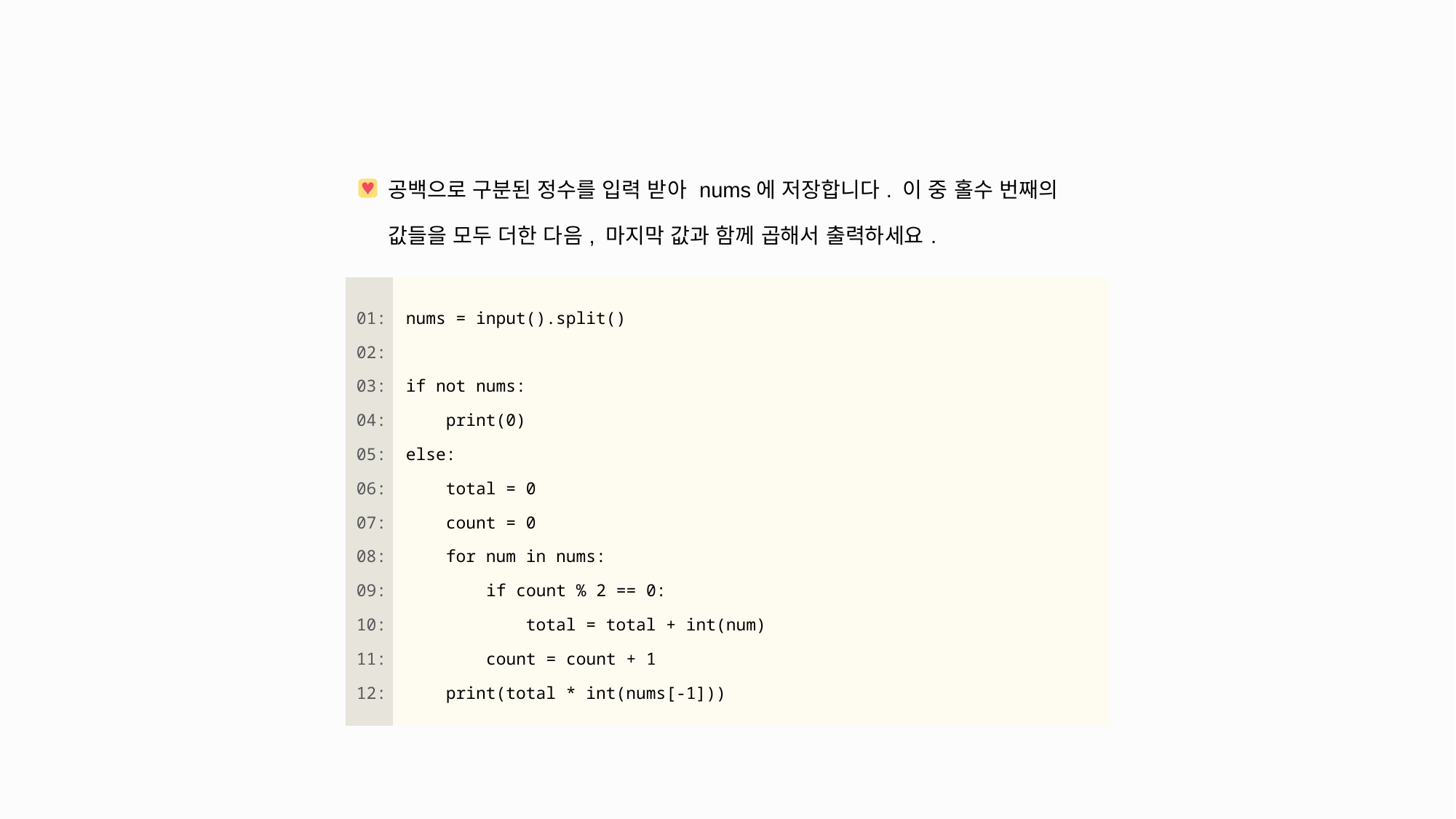

| 공백으로 구분된 정수를 입력 받아 nums에 저장합니다. 이 중 홀수 번째의 값들을 모두 더한 다음, 마지막 값과 함께 곱해서 출력하세요. |  |
| --- | --- |
| 01: 02: 03: 04: 05: 06: 07: 08: 09: 10: 11: 12: | nums = input().split() if not nums: print(0) else: total = 0 count = 0 for num in nums: if count % 2 == 0: total = total + int(num) count = count + 1 print(total \* int(nums[-1])) |